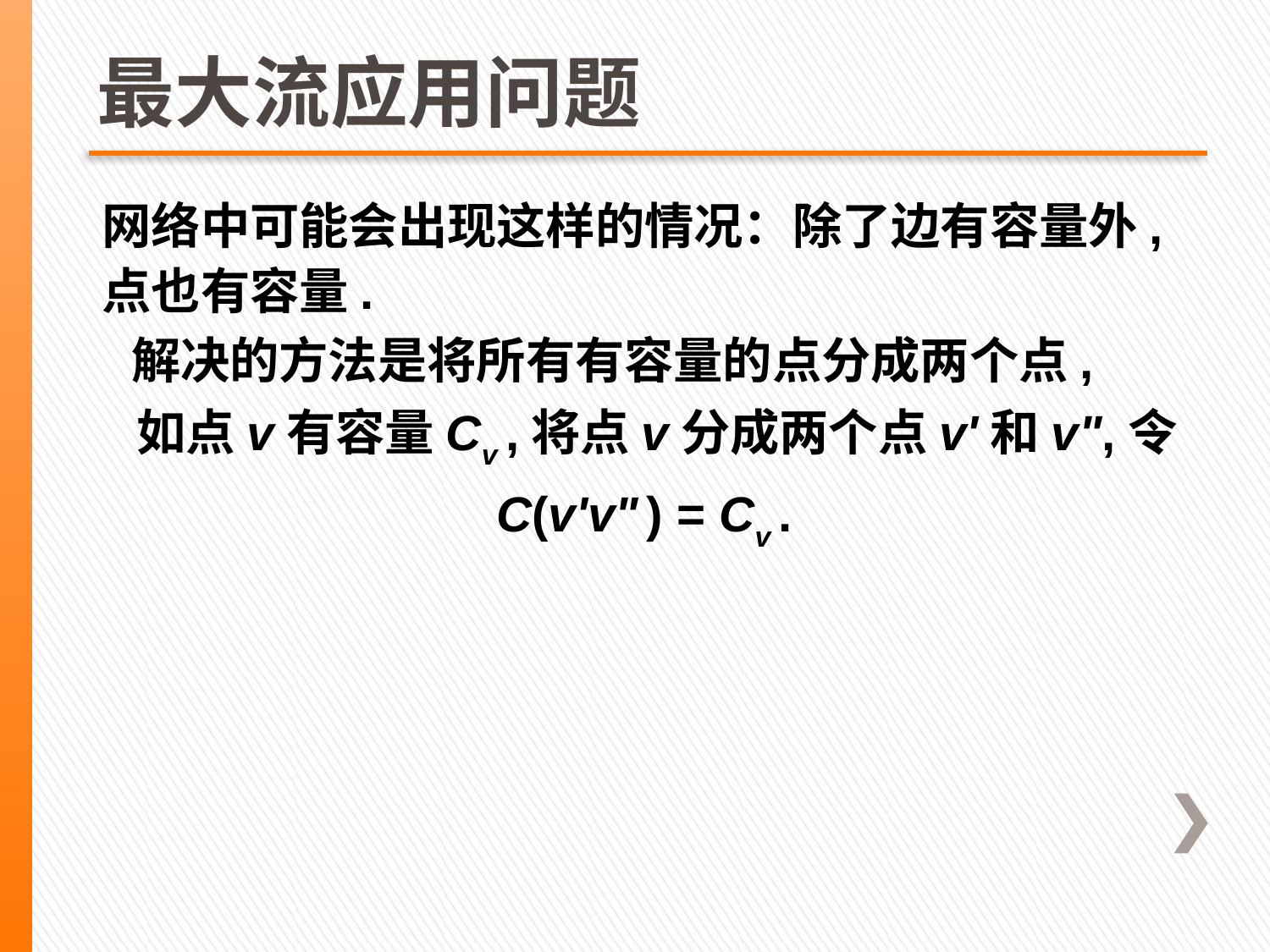

# 最大流应用问题
网络中可能会出现这样的情况：除了边有容量外,点也有容量.
  解决的方法是将所有有容量的点分成两个点,
  如点v有容量Cv ,将点v分成两个点v'和v",令
C(v'v" ) = Cv .